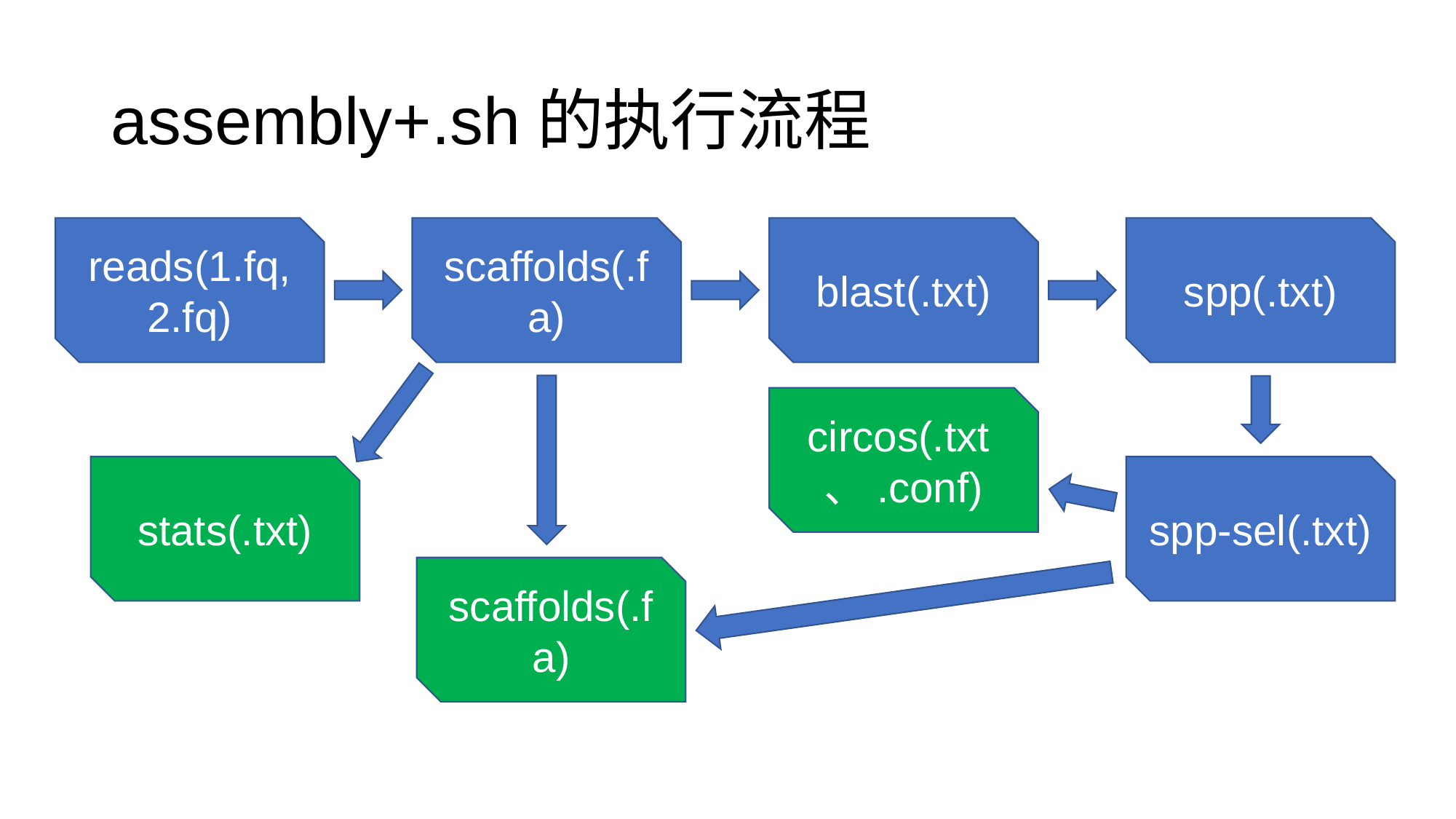

# assembly+.sh的执行流程
reads(1.fq, 2.fq)
scaffolds(.fa)
blast(.txt)
spp(.txt)

circos(.txt、.conf)

stats(.txt)
spp-sel(.txt)

scaffolds(.fa)